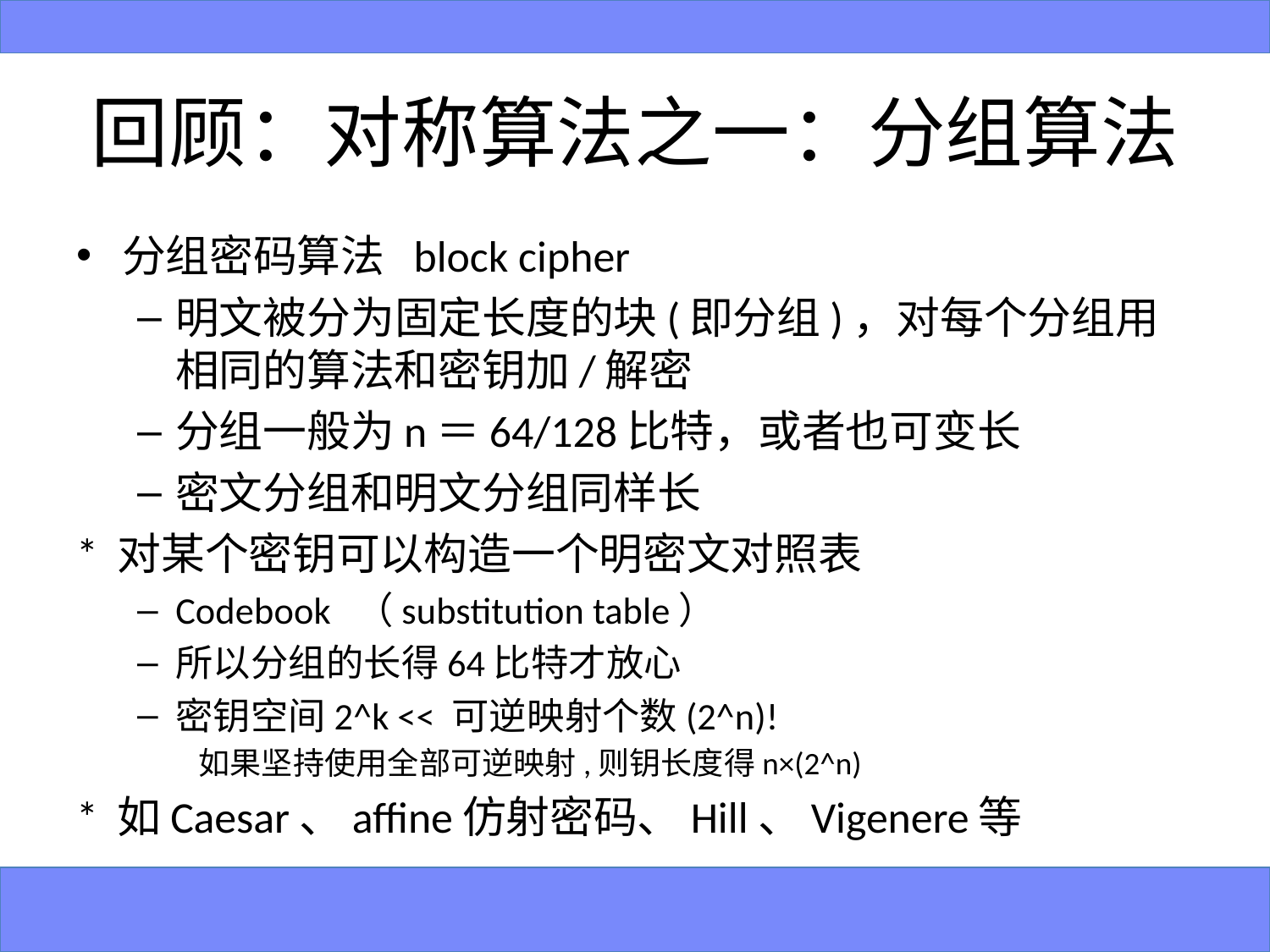

# 回顾：对称算法之一：分组算法
分组密码算法  block cipher
明文被分为固定长度的块(即分组)，对每个分组用相同的算法和密钥加/解密
分组一般为n＝64/128比特，或者也可变长
密文分组和明文分组同样长
* 对某个密钥可以构造一个明密文对照表
Codebook  （substitution table）
所以分组的长得64比特才放心
密钥空间2^k << 可逆映射个数(2^n)!
如果坚持使用全部可逆映射,则钥长度得n×(2^n)
* 如Caesar、affine仿射密码、Hill、Vigenere等